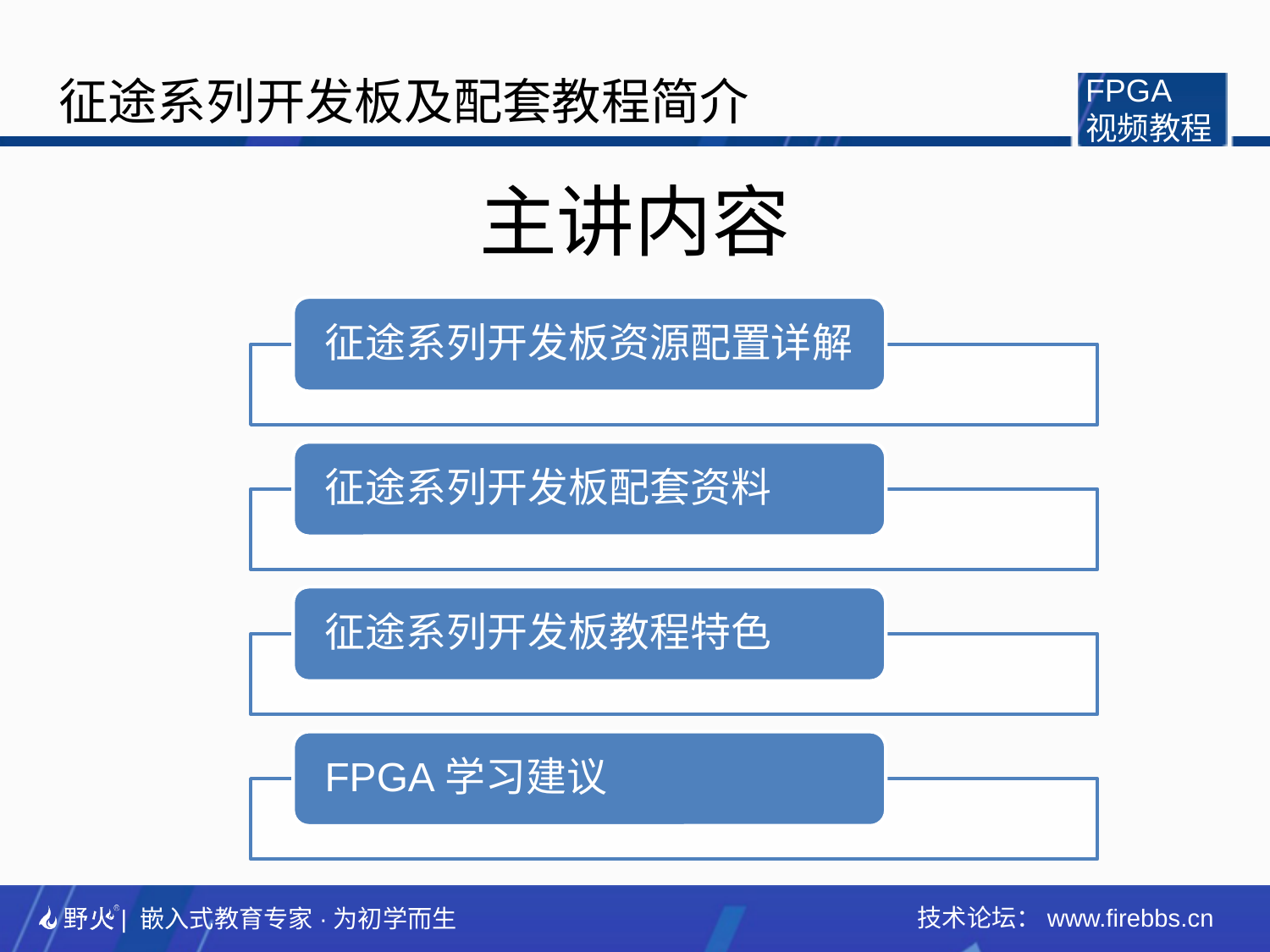

征途系列开发板及配套教程简介
FPGA
视频教程
主讲内容
征途系列开发板资源配置详解
征途系列开发板配套资料
征途系列开发板教程特色
FPGA学习建议